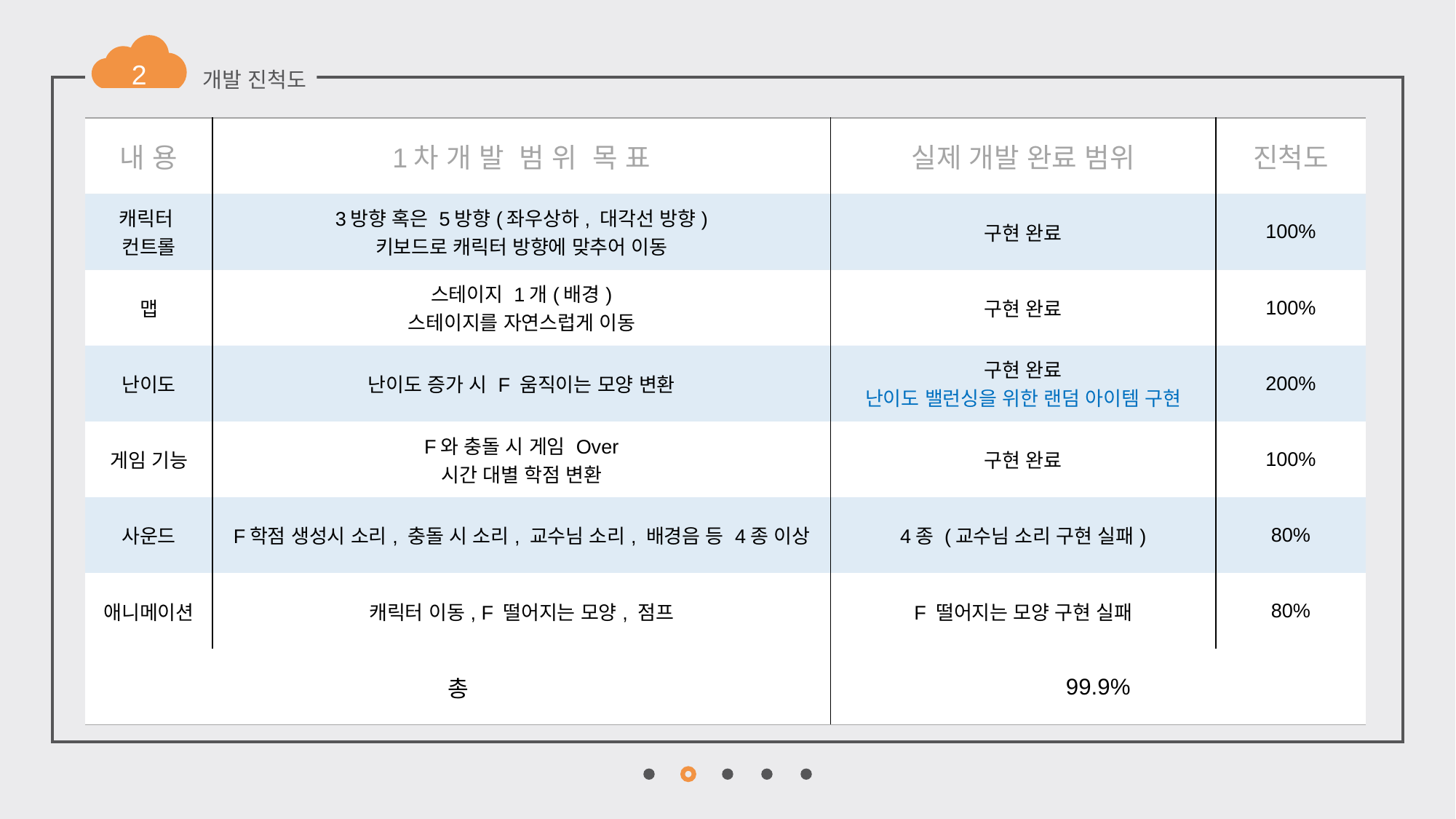

2
개발 진척도

| 내 용 | 1차 개 발 범 위 목 표 | 실제 개발 완료 범위 | 진척도 |
| --- | --- | --- | --- |
| 캐릭터 컨트롤 | 3방향 혹은 5방향(좌우상하, 대각선 방향) 키보드로 캐릭터 방향에 맞추어 이동 | 구현 완료 | 100% |
| 맵 | 스테이지 1개(배경) 스테이지를 자연스럽게 이동 | 구현 완료 | 100% |
| 난이도 | 난이도 증가 시 F 움직이는 모양 변환 | 구현 완료 난이도 밸런싱을 위한 랜덤 아이템 구현 | 200% |
| 게임 기능 | F와 충돌 시 게임 Over 시간 대별 학점 변환 | 구현 완료 | 100% |
| 사운드 | F학점 생성시 소리, 충돌 시 소리, 교수님 소리, 배경음 등 4종 이상 | 4종 (교수님 소리 구현 실패) | 80% |
| 애니메이션 | 캐릭터 이동, F 떨어지는 모양, 점프 | F 떨어지는 모양 구현 실패 | 80% |
| 총 |  | 99.9% |  |